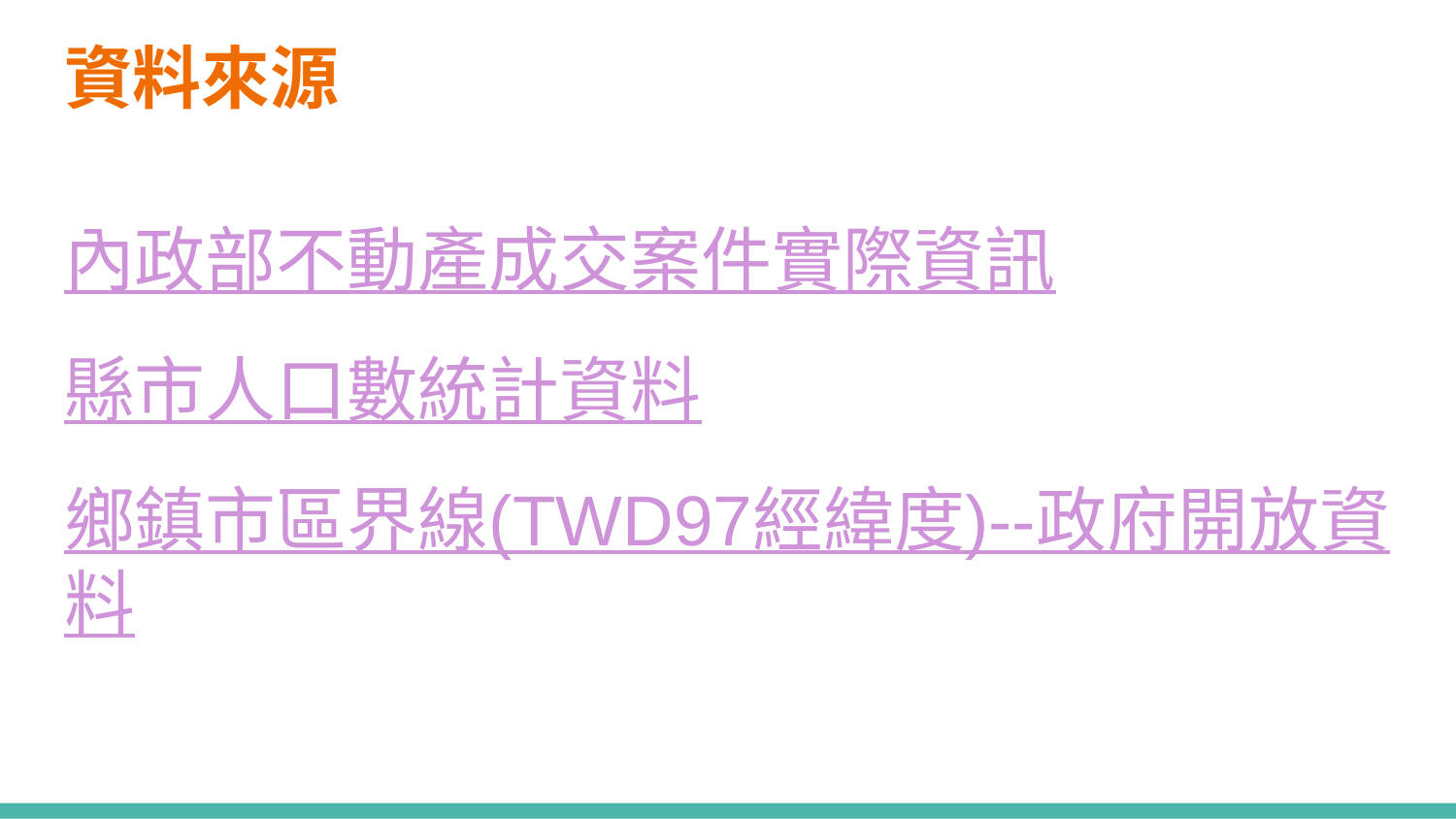

# 資料來源
內政部不動產成交案件實際資訊
縣市人口數統計資料
鄉鎮市區界線(TWD97經緯度)--政府開放資料